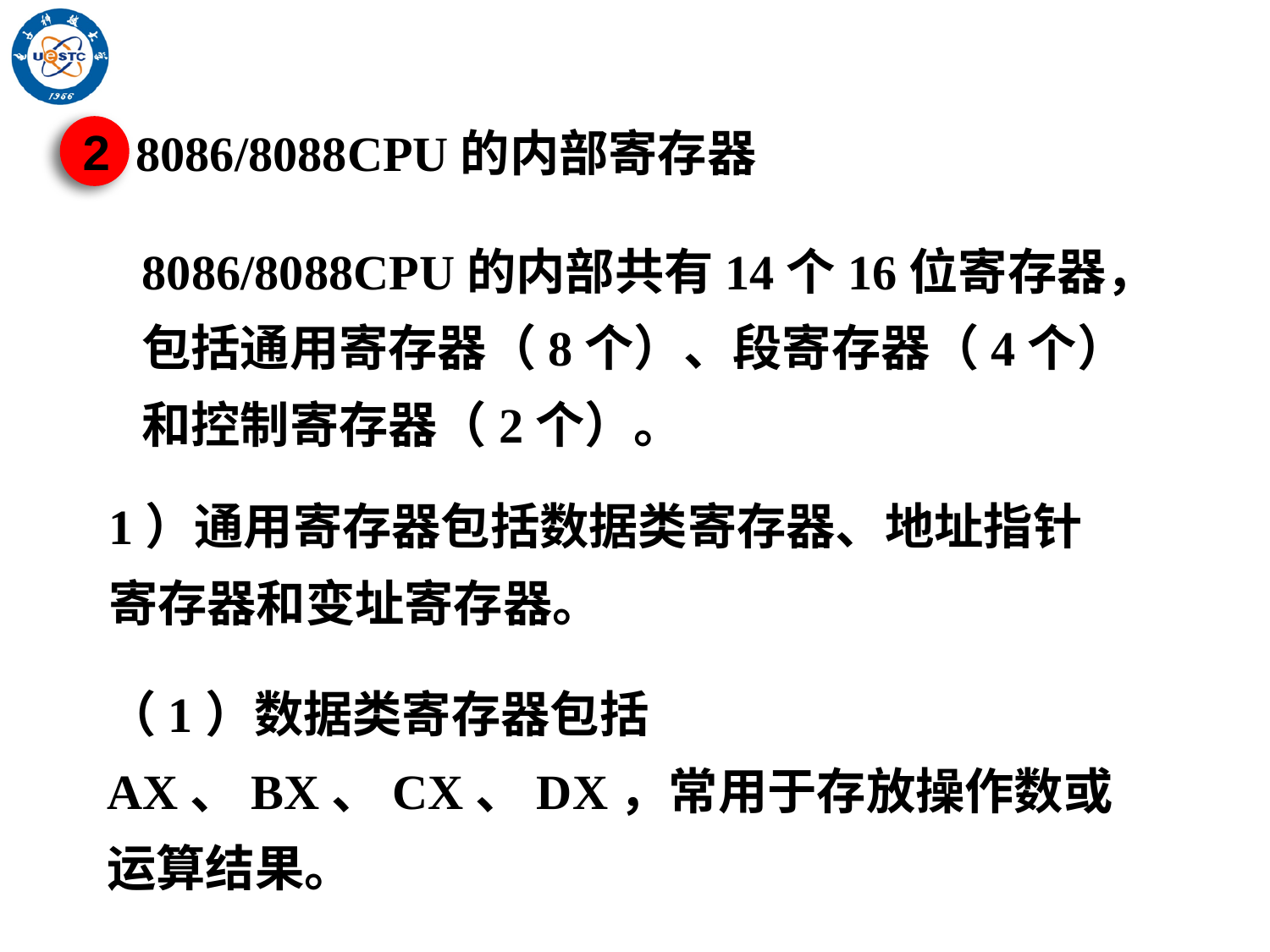

2
8086/8088CPU的内部寄存器
8086/8088CPU的内部共有14个16位寄存器，包括通用寄存器（8个）、段寄存器（4个）和控制寄存器（2个）。
1）通用寄存器包括数据类寄存器、地址指针寄存器和变址寄存器。
（1）数据类寄存器包括AX、BX、CX、DX，常用于存放操作数或运算结果。